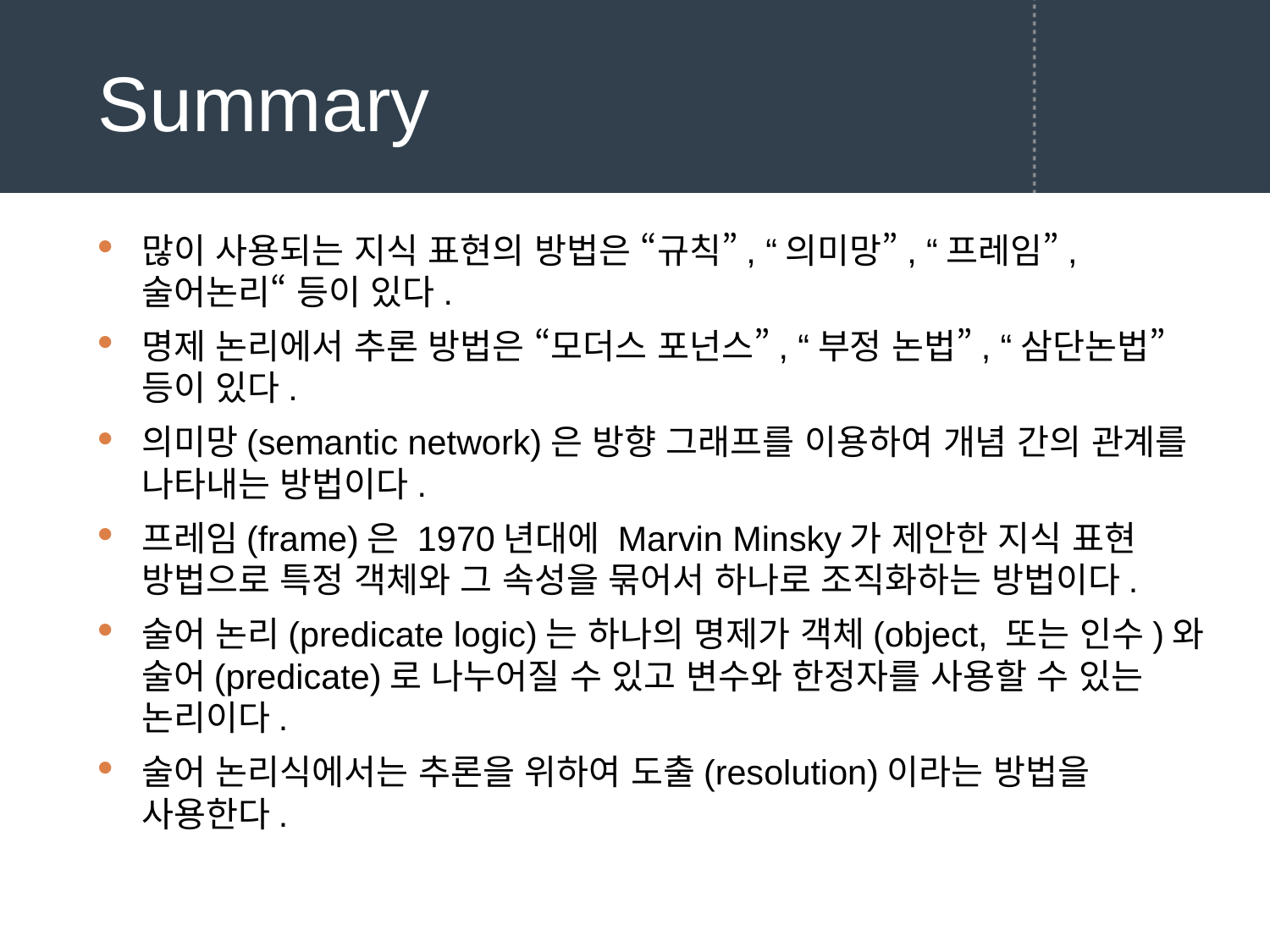

# Summary
많이 사용되는 지식 표현의 방법은 “규칙”, “의미망”, “프레임”, 술어논리“ 등이 있다.
명제 논리에서 추론 방법은 “모더스 포넌스”, “부정 논법”, “삼단논법” 등이 있다.
의미망(semantic network)은 방향 그래프를 이용하여 개념 간의 관계를 나타내는 방법이다.
프레임(frame)은 1970년대에 Marvin Minsky가 제안한 지식 표현 방법으로 특정 객체와 그 속성을 묶어서 하나로 조직화하는 방법이다.
술어 논리(predicate logic)는 하나의 명제가 객체(object, 또는 인수)와 술어(predicate)로 나누어질 수 있고 변수와 한정자를 사용할 수 있는 논리이다.
술어 논리식에서는 추론을 위하여 도출(resolution)이라는 방법을 사용한다.